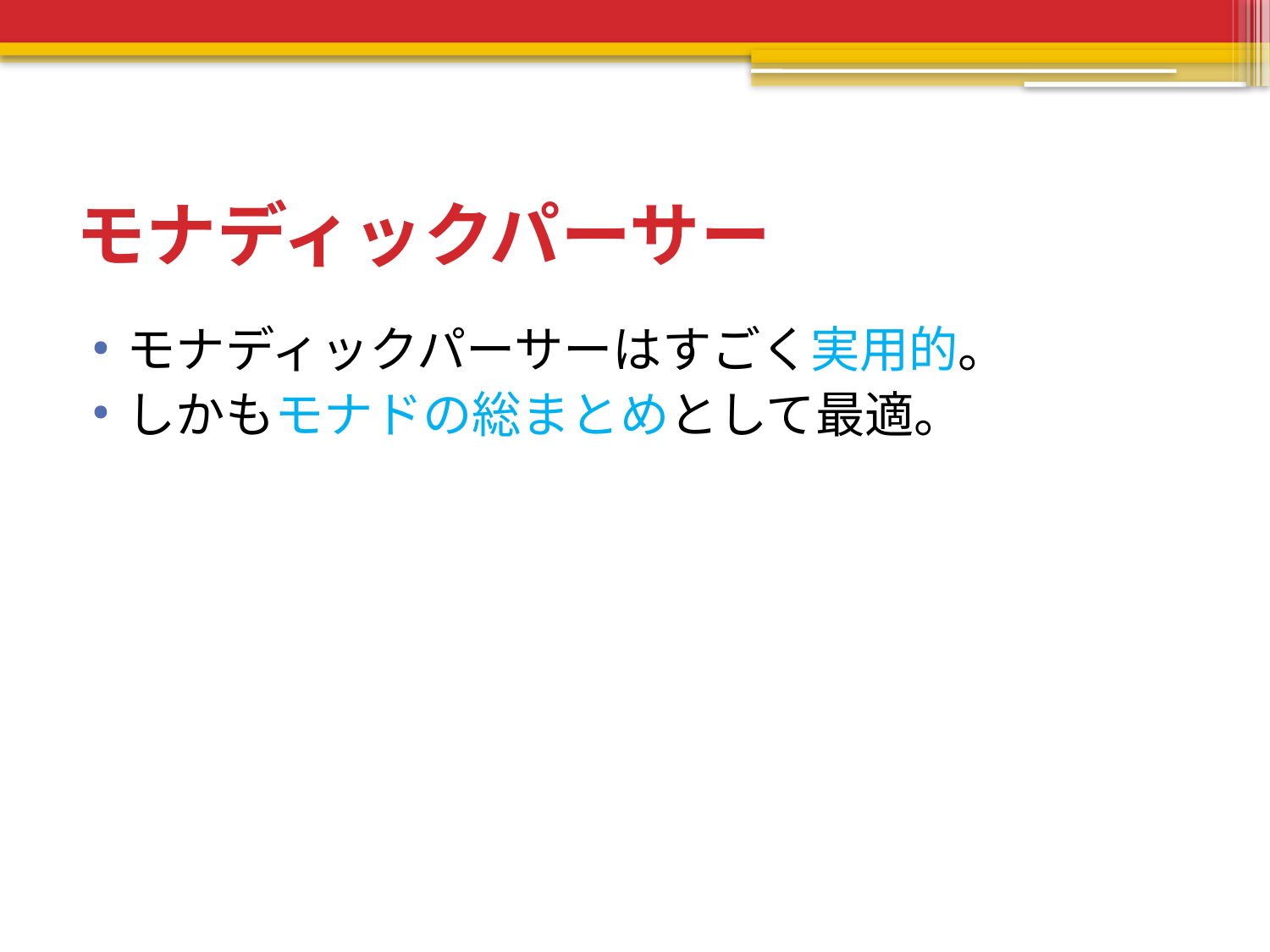

# モナディックパーサー
モナディックパーサーはすごく実用的。
しかもモナドの総まとめとして最適。